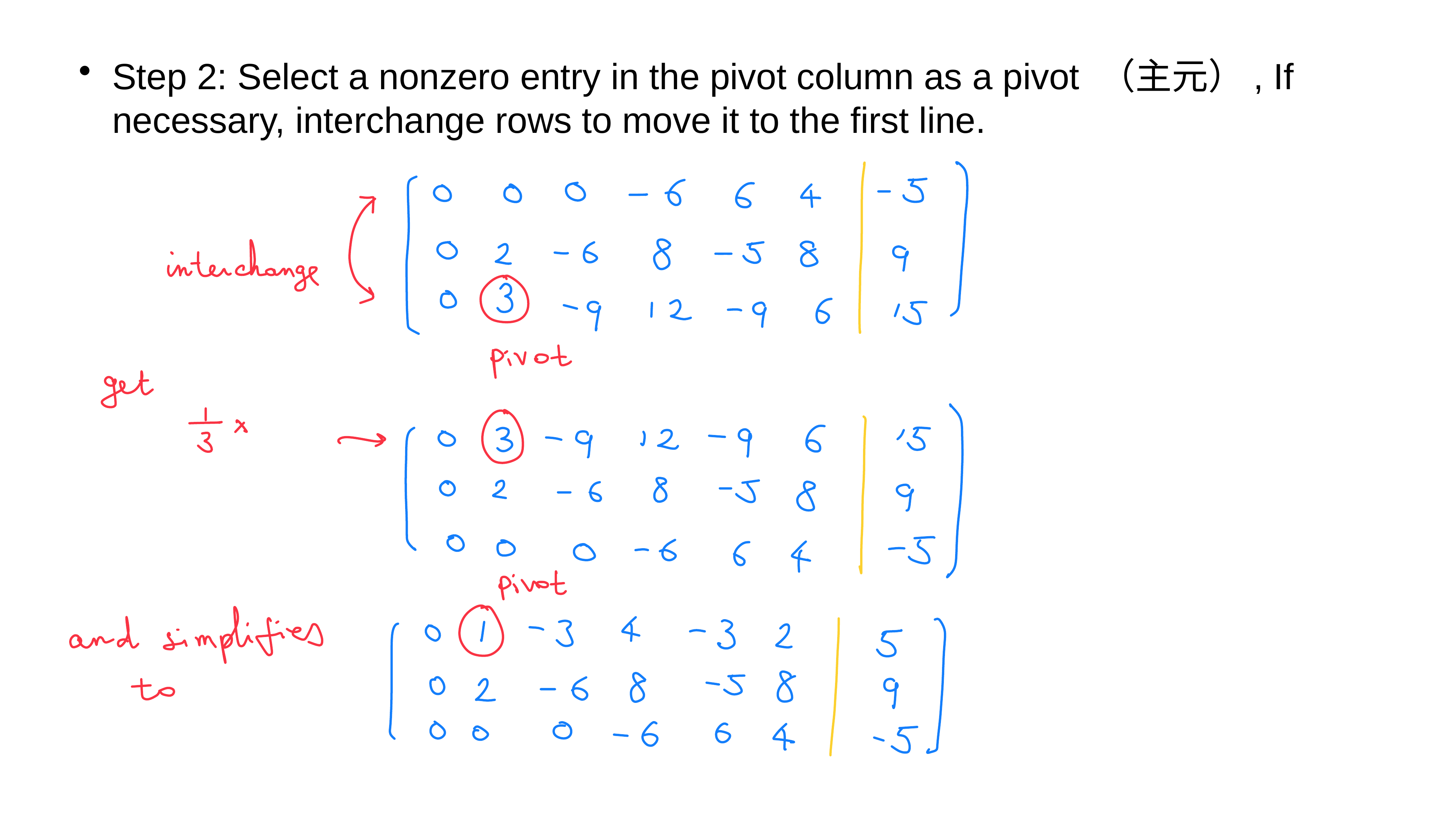

Step 2: Select a nonzero entry in the pivot column as a pivot （主元）, If necessary, interchange rows to move it to the first line.